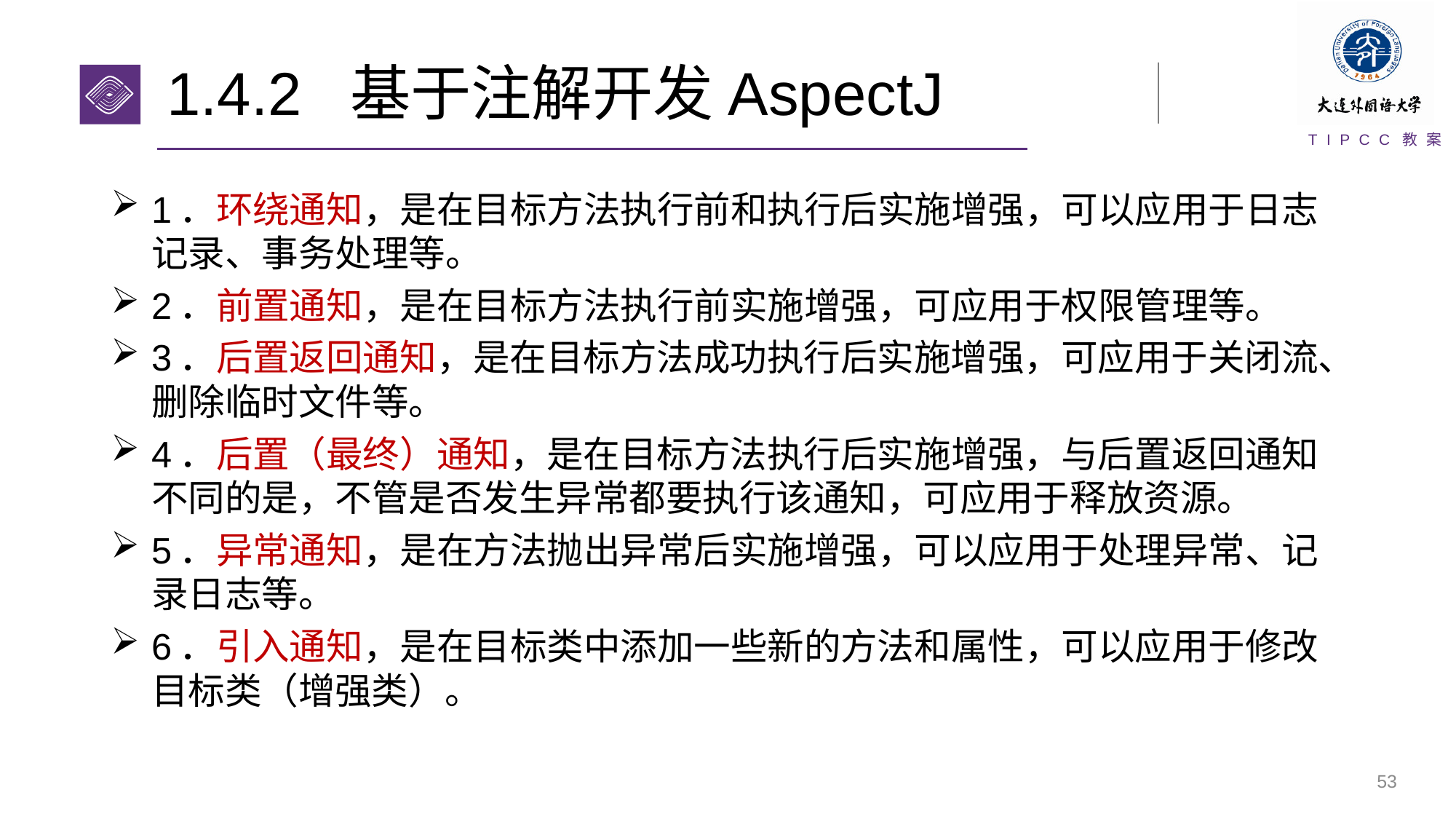

# 1.4.2  基于注解开发AspectJ
1．环绕通知，是在目标方法执行前和执行后实施增强，可以应用于日志记录、事务处理等。
2．前置通知，是在目标方法执行前实施增强，可应用于权限管理等。
3．后置返回通知，是在目标方法成功执行后实施增强，可应用于关闭流、删除临时文件等。
4．后置（最终）通知，是在目标方法执行后实施增强，与后置返回通知不同的是，不管是否发生异常都要执行该通知，可应用于释放资源。
5．异常通知，是在方法抛出异常后实施增强，可以应用于处理异常、记录日志等。
6．引入通知，是在目标类中添加一些新的方法和属性，可以应用于修改目标类（增强类）。

53